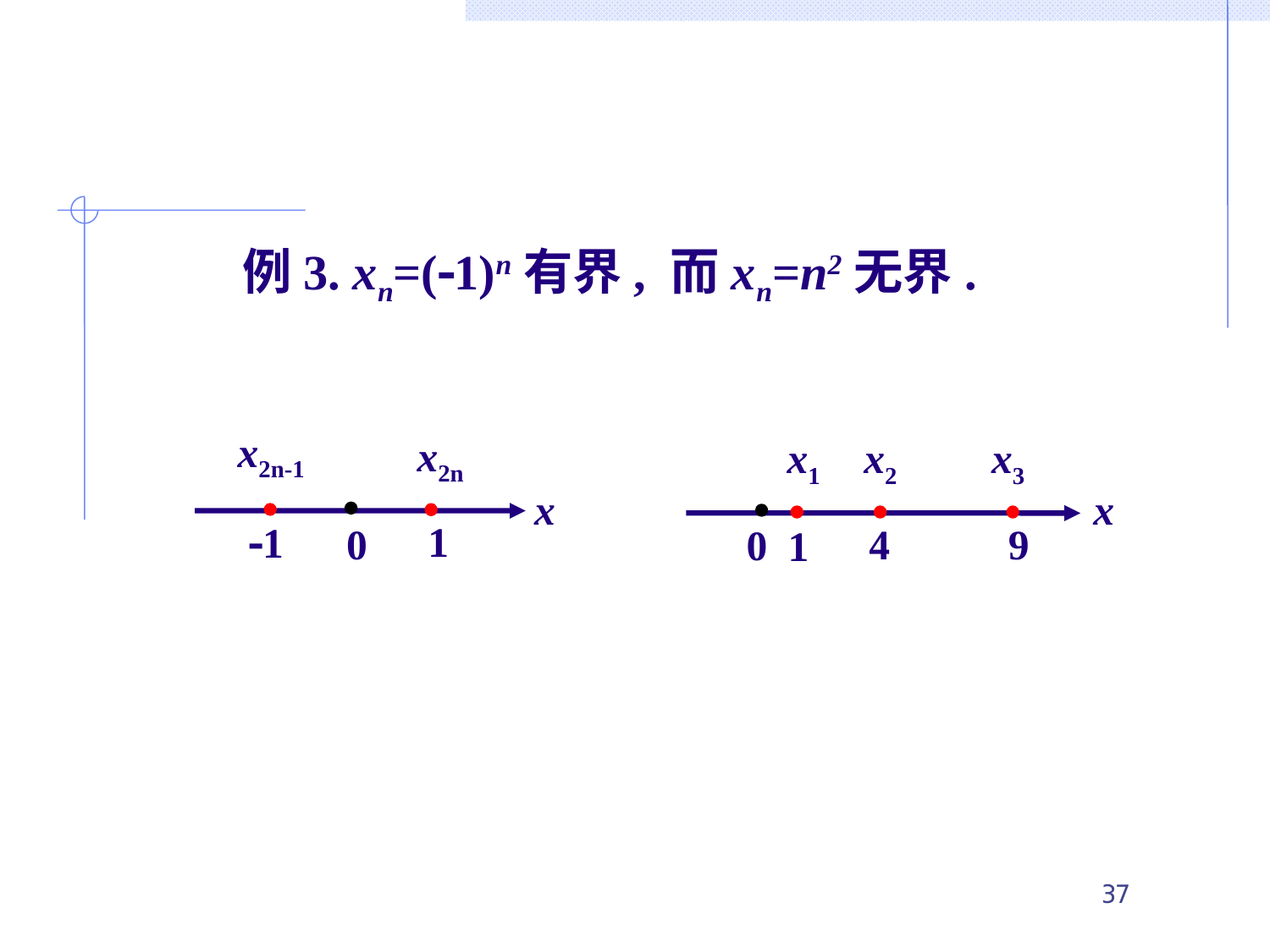

例3. xn=(−1)n有界, 而xn=n2无界.
x2n-1
x2n
x1
x2
x3
x
x

1
−1

0
4
9
0

1
37